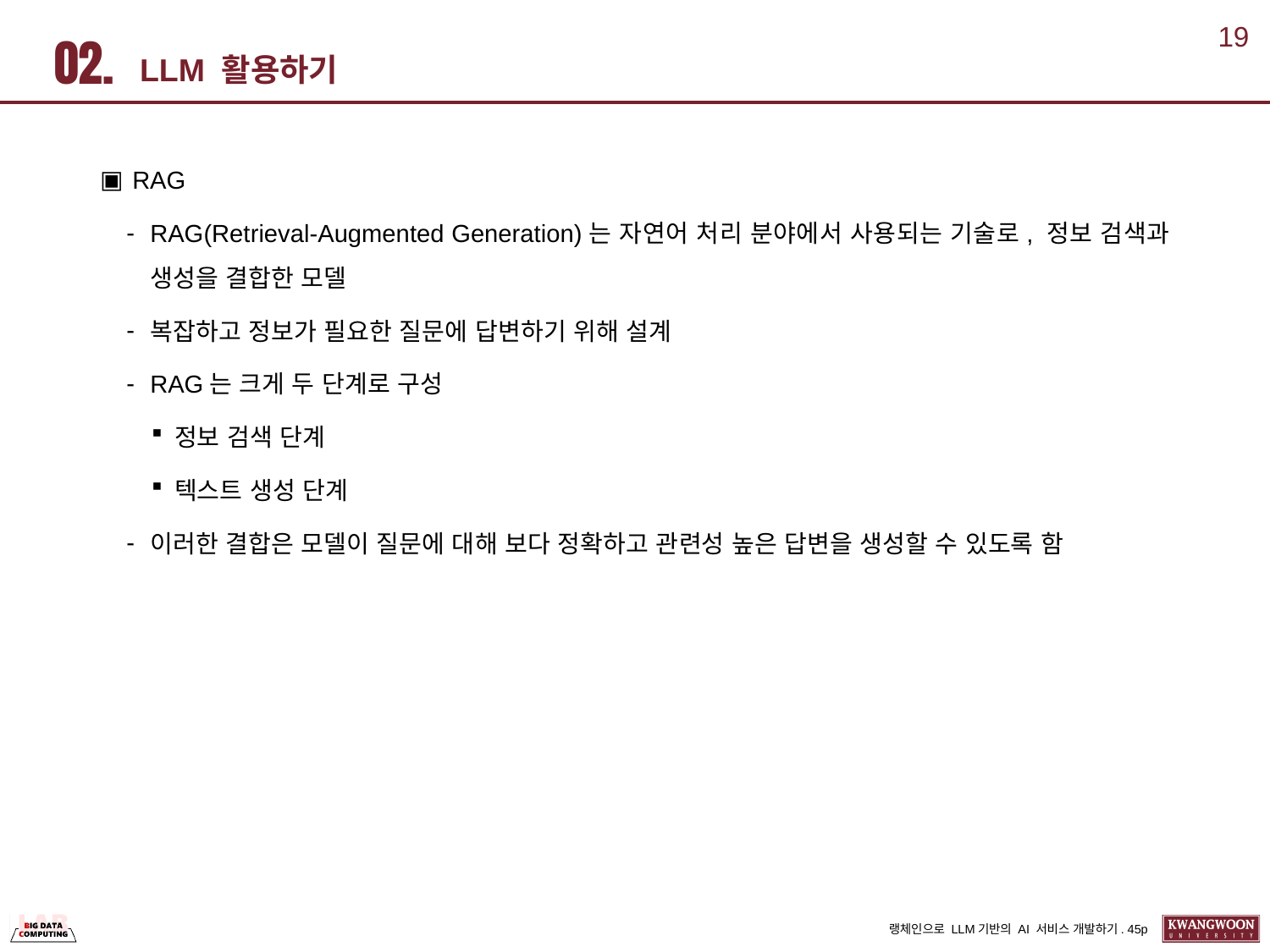

19
02.
# LLM 활용하기
 RAG
RAG(Retrieval-Augmented Generation)는 자연어 처리 분야에서 사용되는 기술로, 정보 검색과 생성을 결합한 모델
복잡하고 정보가 필요한 질문에 답변하기 위해 설계
RAG는 크게 두 단계로 구성
정보 검색 단계
텍스트 생성 단계
이러한 결합은 모델이 질문에 대해 보다 정확하고 관련성 높은 답변을 생성할 수 있도록 함
랭체인으로 LLM기반의 AI 서비스 개발하기. 45p